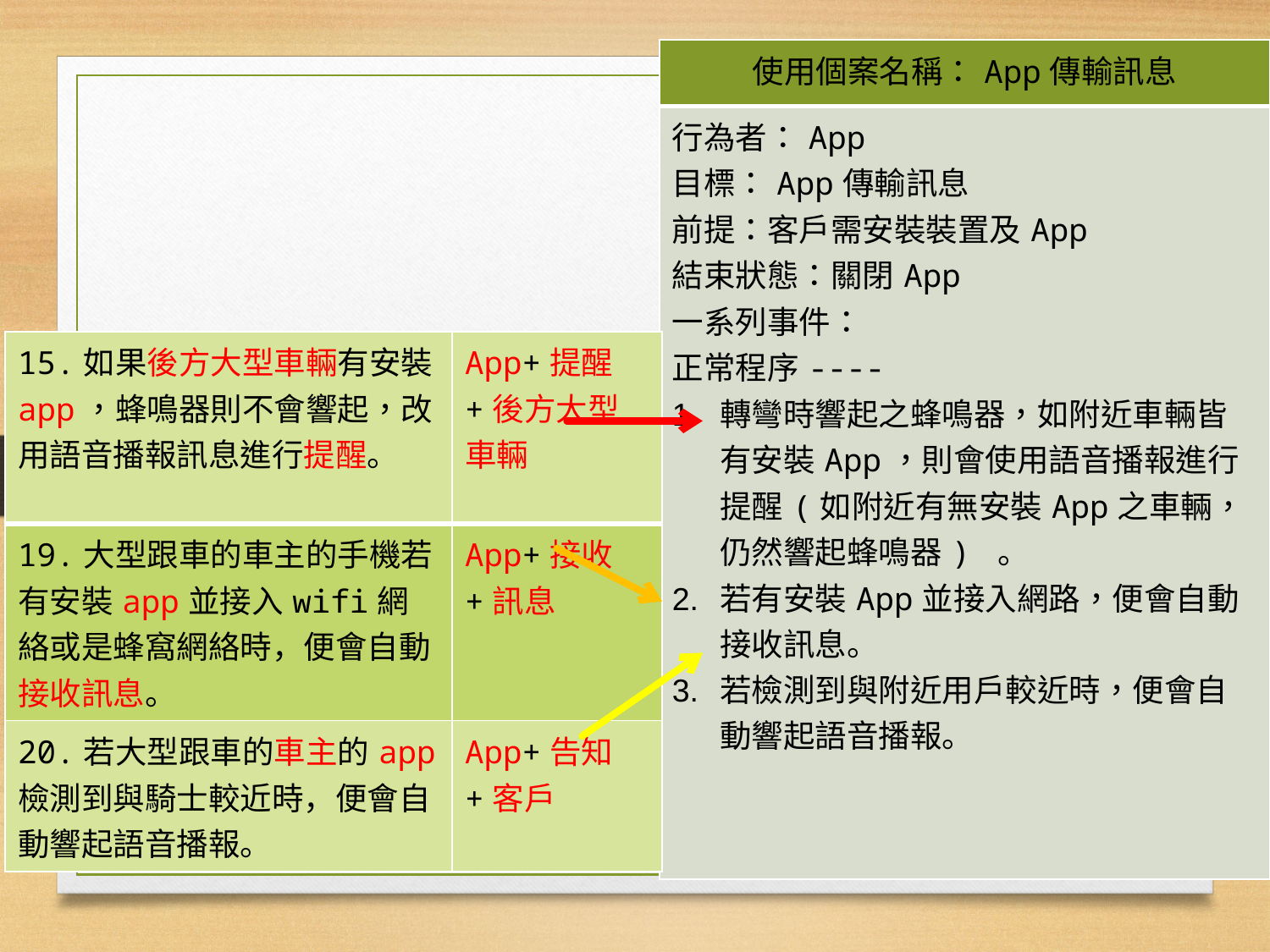

| 使用個案名稱：App傳輸訊息 |
| --- |
| 行為者：App 目標：App傳輸訊息 前提：客戶需安裝裝置及App 結束狀態：關閉App 一系列事件： 正常程序---- 轉彎時響起之蜂鳴器，如附近車輛皆有安裝App，則會使用語音播報進行提醒(如附近有無安裝App之車輛，仍然響起蜂鳴器) 。 若有安裝App並接入網路，便會自動接收訊息。 若檢測到與附近用戶較近時，便會自動響起語音播報。 |
| 15.如果後方大型車輛有安裝app，蜂鳴器則不會響起，改用語音播報訊息進行提醒。 | App+提醒+後方大型車輛 |
| --- | --- |
| 19.大型跟車的車主的手機若有安裝app並接入wifi網絡或是蜂窩網絡時，便會自動接收訊息。 | App+接收+訊息 |
| 20.若大型跟車的車主的app檢測到與騎士較近時，便會自動響起語音播報。 | App+告知+客戶 |
21